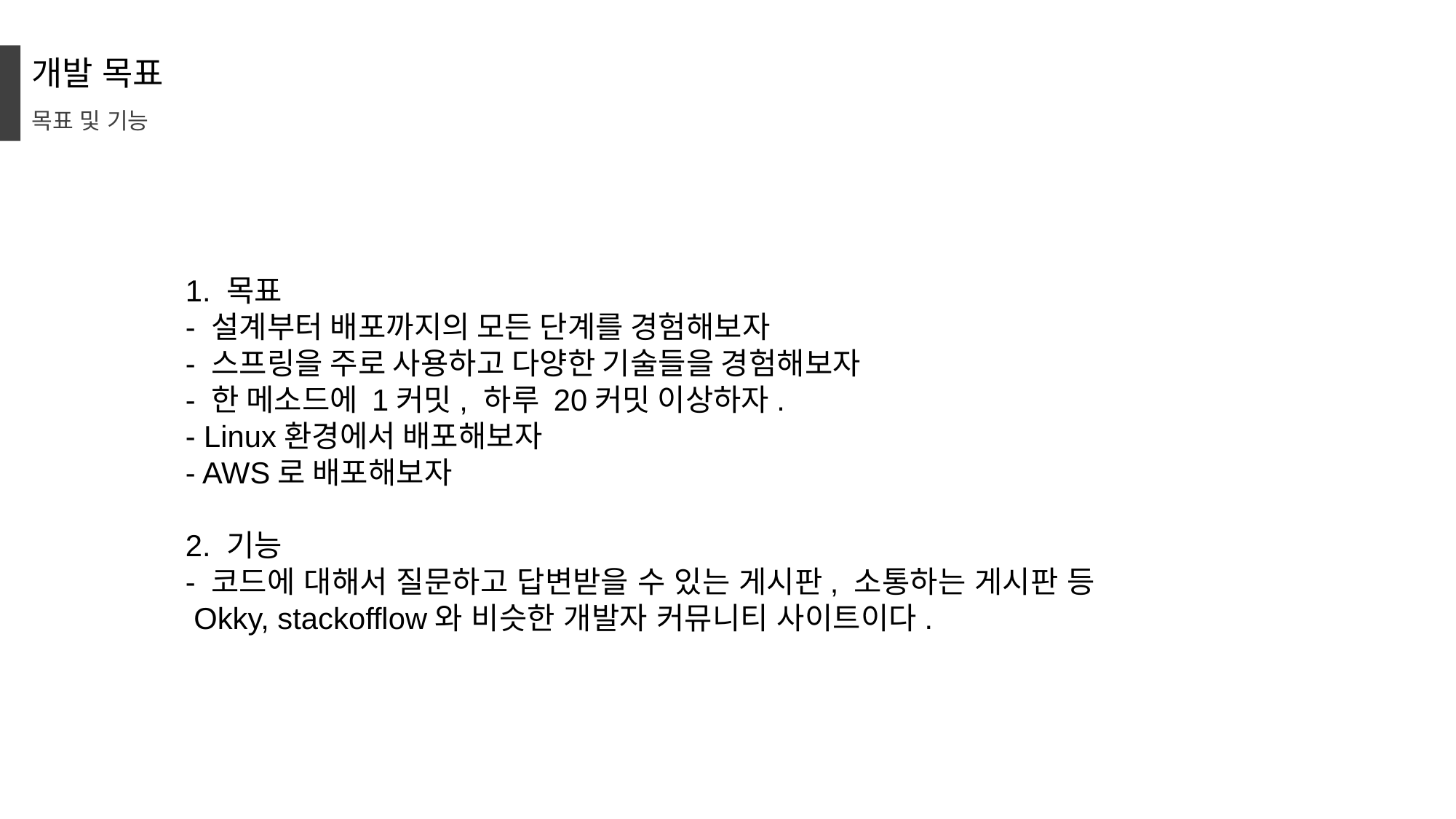

개발 목표
목표 및 기능

1. 목표
- 설계부터 배포까지의 모든 단계를 경험해보자
- 스프링을 주로 사용하고 다양한 기술들을 경험해보자
- 한 메소드에 1커밋, 하루 20커밋 이상하자.
- Linux환경에서 배포해보자
- AWS로 배포해보자
2. 기능
- 코드에 대해서 질문하고 답변받을 수 있는 게시판, 소통하는 게시판 등
 Okky, stackofflow와 비슷한 개발자 커뮤니티 사이트이다.